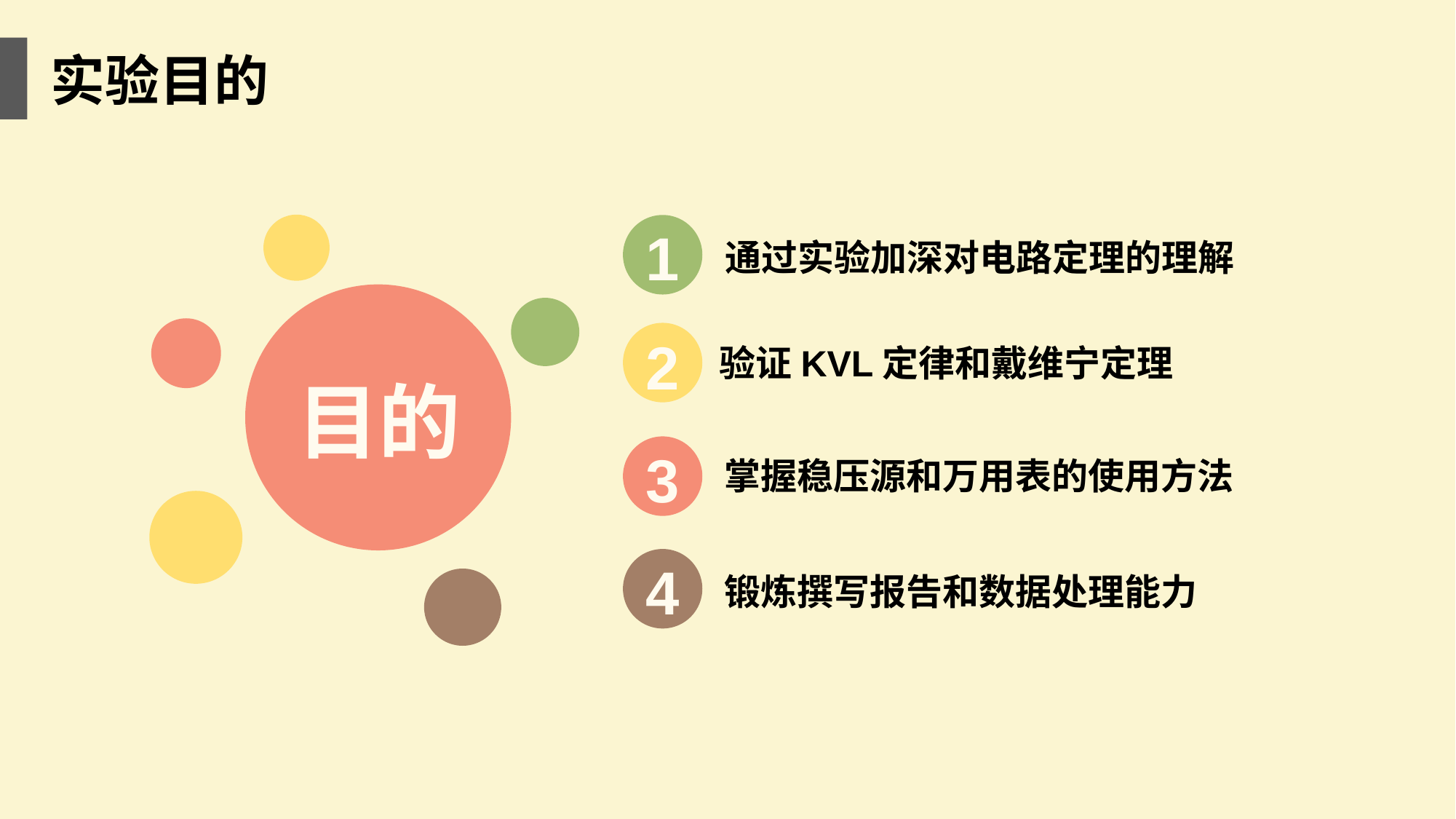

实验目的

1

通过实验加深对电路定理的理解

目的

2
验证KVL定律和戴维宁定理

3
掌握稳压源和万用表的使用方法

4
锻炼撰写报告和数据处理能力